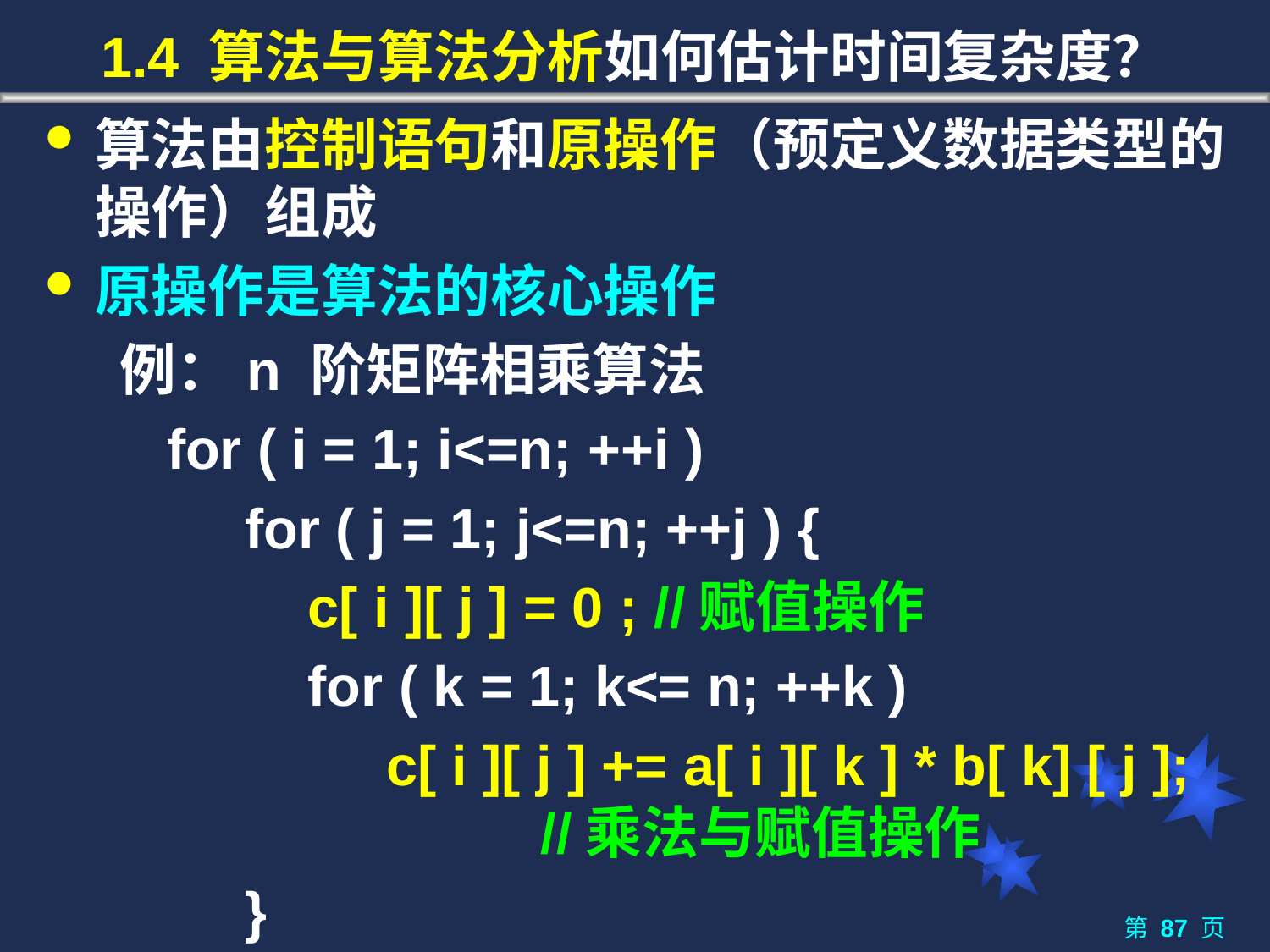

# 1.4 算法与算法分析如何估计时间复杂度？
算法由控制语句和原操作（预定义数据类型的操作）组成
原操作是算法的核心操作
例：n 阶矩阵相乘算法
   for ( i = 1; i<=n; ++i )
        for ( j = 1; j<=n; ++j ) {
            c[ i ][ j ] = 0 ; //赋值操作
            for ( k = 1; k<= n; ++k )
                 c[ i ][ j ] += a[ i ][ k ] * b[ k] [ j ]; 			//乘法与赋值操作
        }
第 87 页